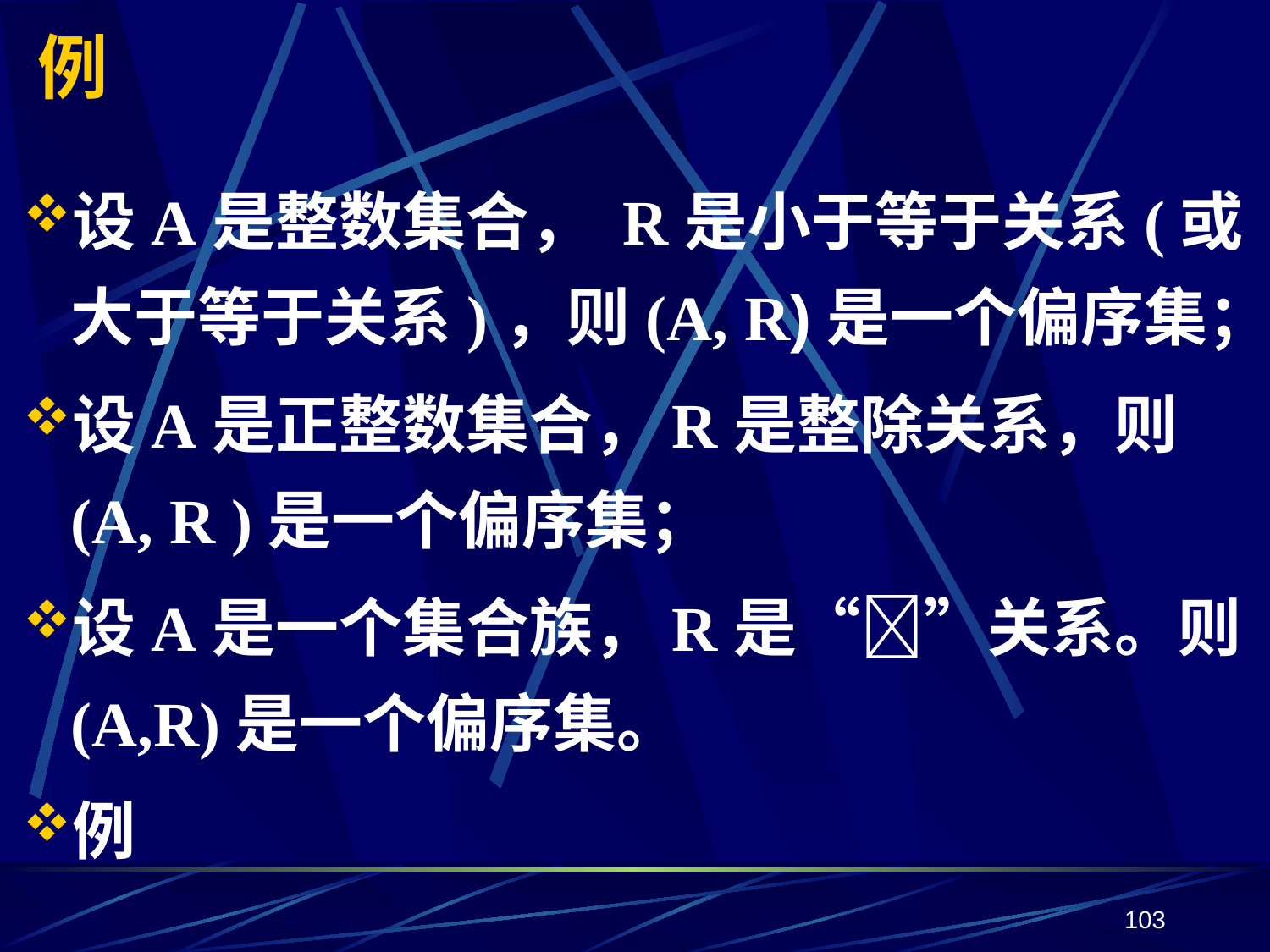

# 例
设A是整数集合， R是小于等于关系(或大于等于关系)，则(A, R)是一个偏序集；
设A是正整数集合，R是整除关系，则(A, R )是一个偏序集；
设A是一个集合族，R是“⊆”关系。则(A,R)是一个偏序集。
例
103